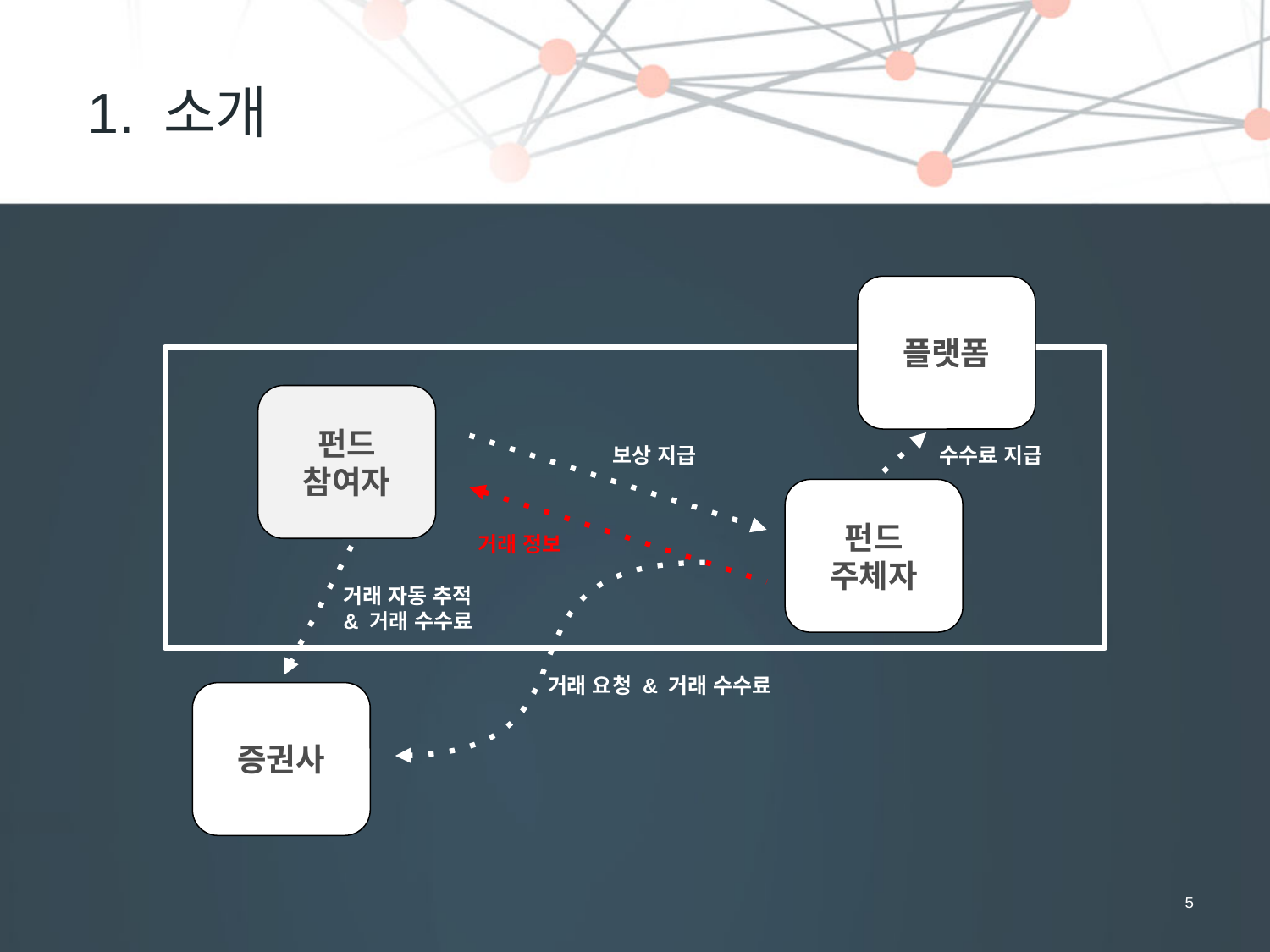

# 1. 소개
플랫폼

펀드 참여자
보상 지급
수수료 지급
펀드 주체자
거래 정보
거래 자동 추적
& 거래 수수료
거래 요청 & 거래 수수료
증권사
5